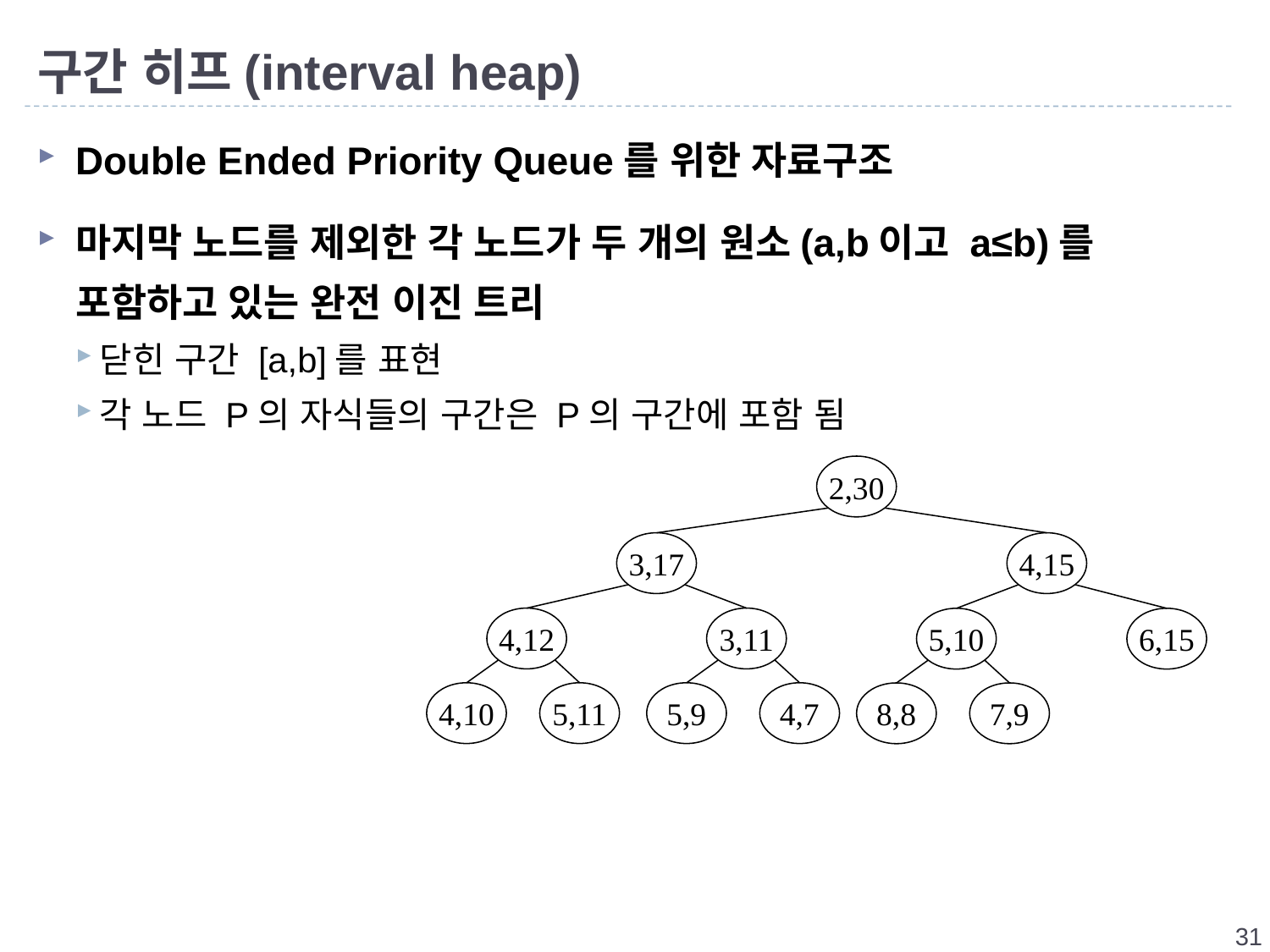

# 구간 히프(interval heap)
Double Ended Priority Queue를 위한 자료구조
마지막 노드를 제외한 각 노드가 두 개의 원소(a,b이고 a≤b)를 포함하고 있는 완전 이진 트리
닫힌 구간 [a,b]를 표현
각 노드 P의 자식들의 구간은 P의 구간에 포함 됨

2,30
3,17
4,15
4,12
3,11
5,10
6,15
4,10
5,11
5,9
4,7
8,8
7,9
31